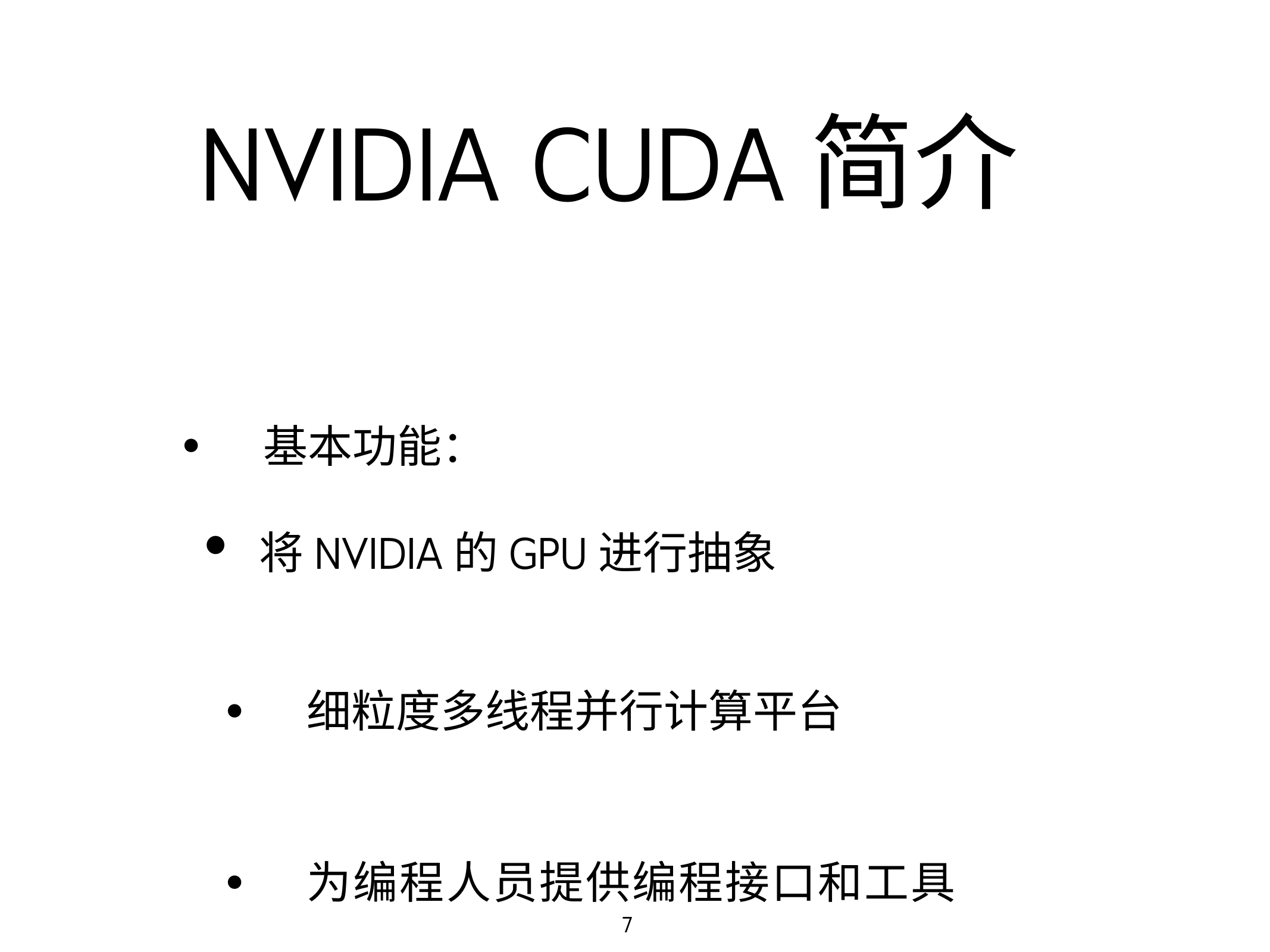

# NVIDIA CUDA简介
• 基本功能：
将NVIDIA的GPU进行抽象
• 细粒度多线程并行计算平台
• 为编程人员提供编程接口和工具
7